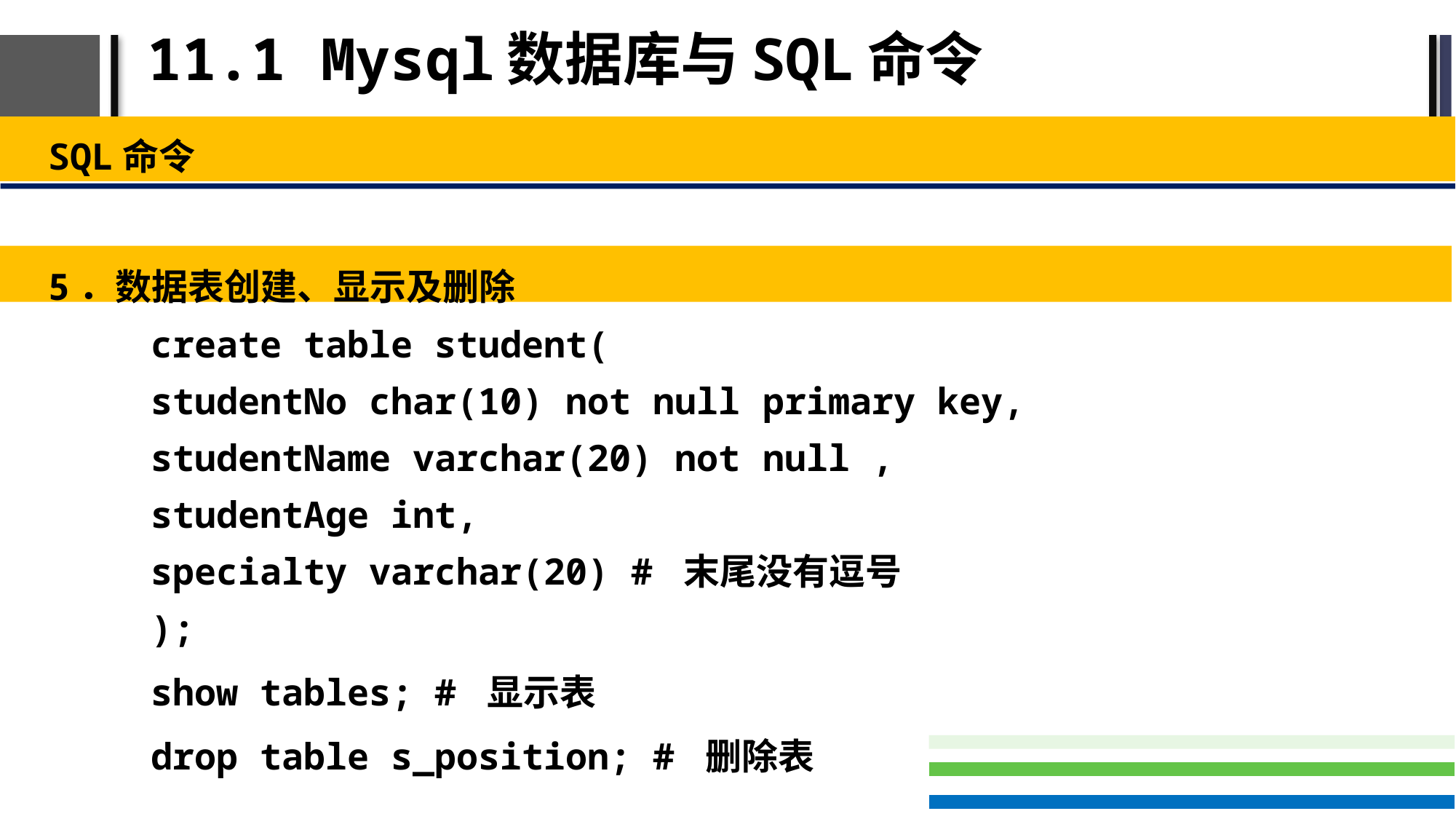

# 11.1 Mysql数据库与SQL命令

SQL命令

5．数据表创建、显示及删除

create table student(
studentNo char(10) not null primary key,
studentName varchar(20) not null ,
studentAge int,
specialty varchar(20) # 末尾没有逗号
);
show tables; # 显示表
drop table s_position; # 删除表